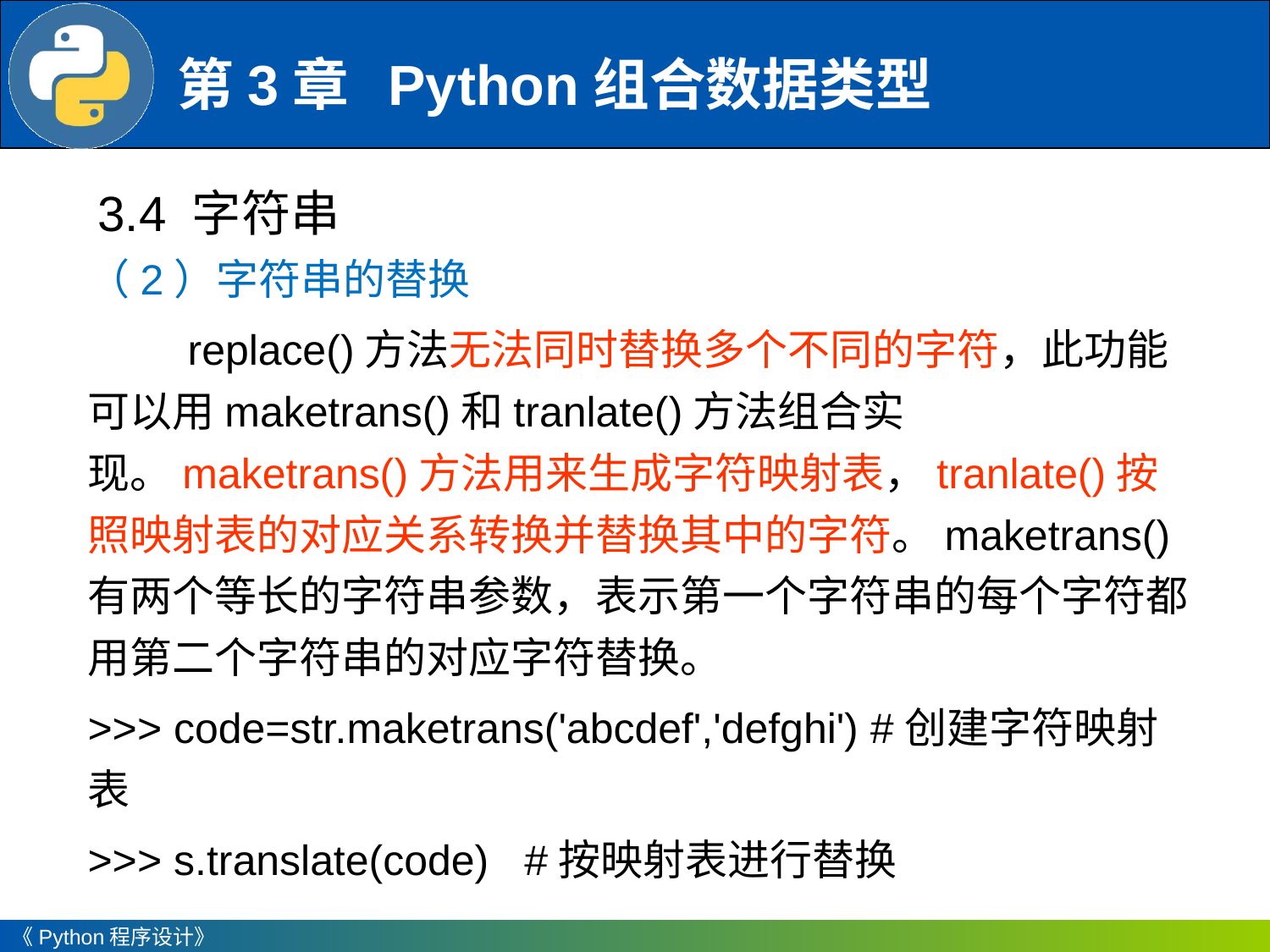

3.4 字符串
（2）字符串的替换
replace()方法无法同时替换多个不同的字符，此功能可以用maketrans()和tranlate()方法组合实现。maketrans()方法用来生成字符映射表，tranlate()按照映射表的对应关系转换并替换其中的字符。maketrans()有两个等长的字符串参数，表示第一个字符串的每个字符都用第二个字符串的对应字符替换。
>>> code=str.maketrans('abcdef','defghi') #创建字符映射表
>>> s.translate(code)   #按映射表进行替换